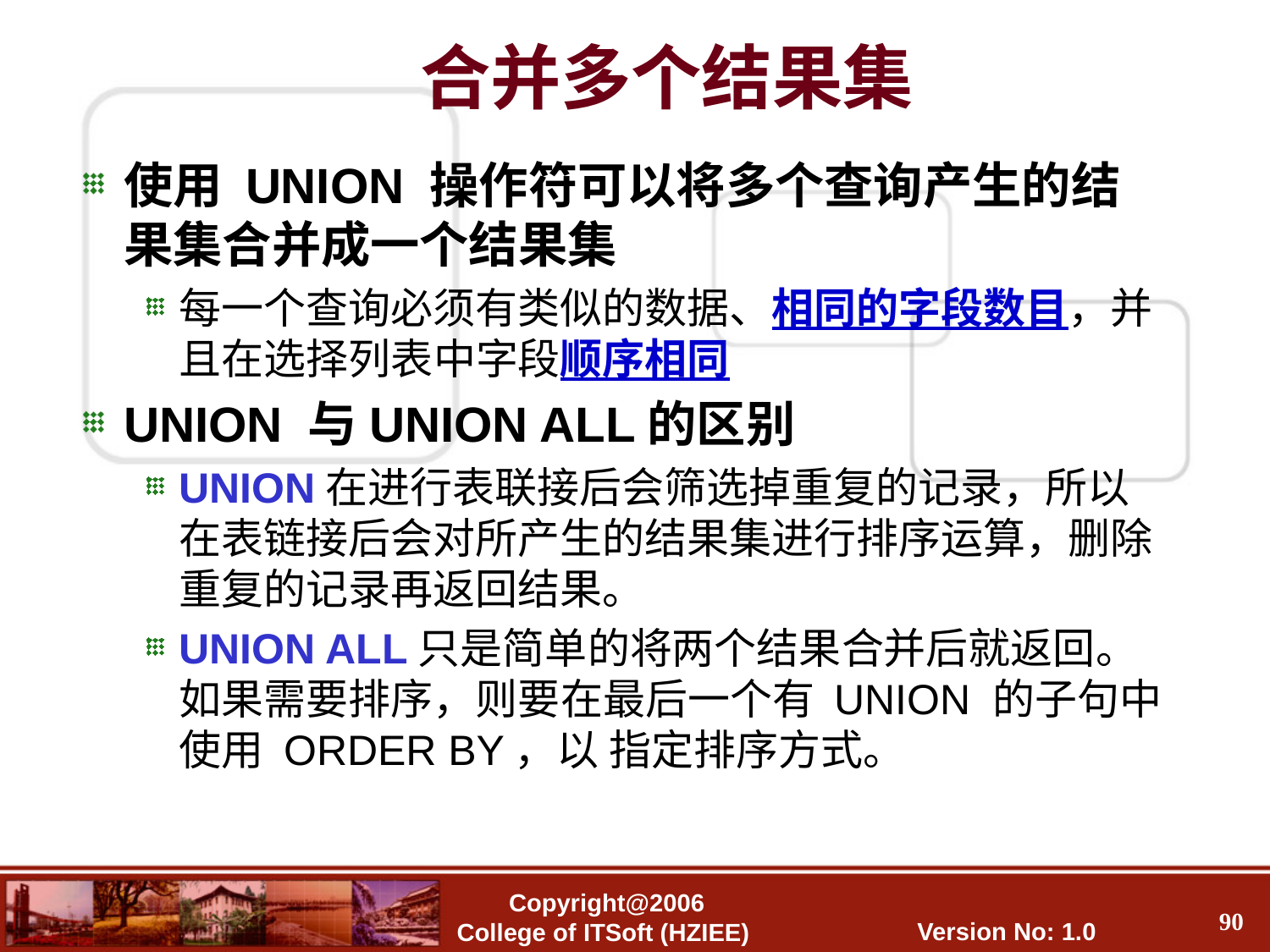

合并多个结果集
使用 UNION 操作符可以将多个查询产生的结果集合并成一个结果集
每一个查询必须有类似的数据、相同的字段数目，并且在选择列表中字段顺序相同
UNION 与UNION ALL的区别
UNION在进行表联接后会筛选掉重复的记录，所以在表链接后会对所产生的结果集进行排序运算，删除重复的记录再返回结果。
UNION ALL只是简单的将两个结果合并后就返回。如果需要排序，则要在最后一个有 UNION 的子句中使用 ORDER BY，以 指定排序方式。